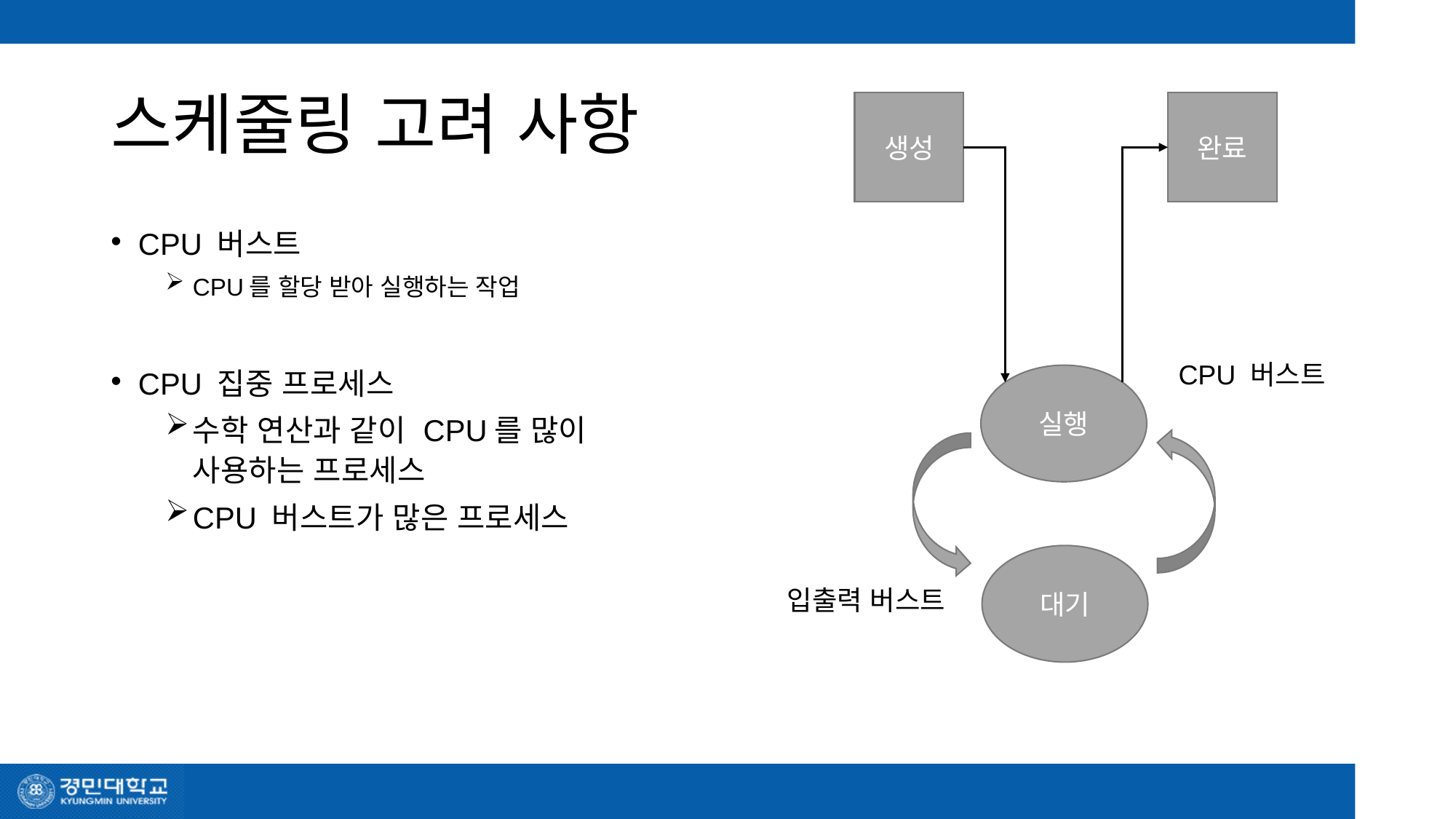

# 스케줄링 고려 사항
생성
완료
CPU 버스트
실행

대기
입출력 버스트
CPU 버스트
CPU를 할당 받아 실행하는 작업

CPU 집중 프로세스
수학 연산과 같이 CPU를 많이 사용하는 프로세스
CPU 버스트가 많은 프로세스